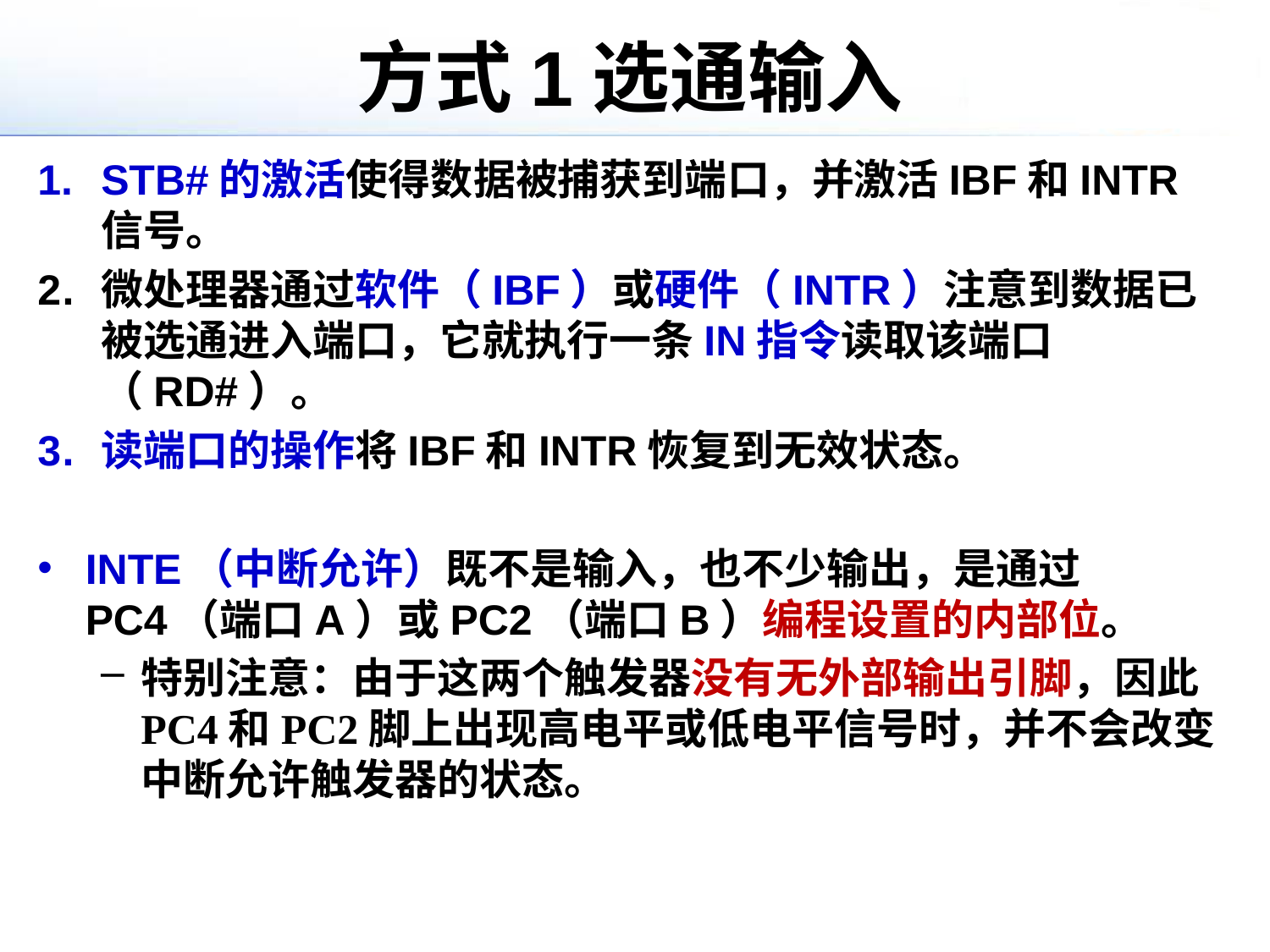

# 方式1选通输入
STB#的激活使得数据被捕获到端口，并激活IBF和INTR信号。
微处理器通过软件（IBF）或硬件（INTR）注意到数据已被选通进入端口，它就执行一条IN指令读取该端口（RD#）。
读端口的操作将IBF和INTR恢复到无效状态。

INTE（中断允许）既不是输入，也不少输出，是通过PC4（端口A）或PC2（端口B）编程设置的内部位。
特别注意：由于这两个触发器没有无外部输出引脚，因此PC4和PC2脚上出现高电平或低电平信号时，并不会改变中断允许触发器的状态。